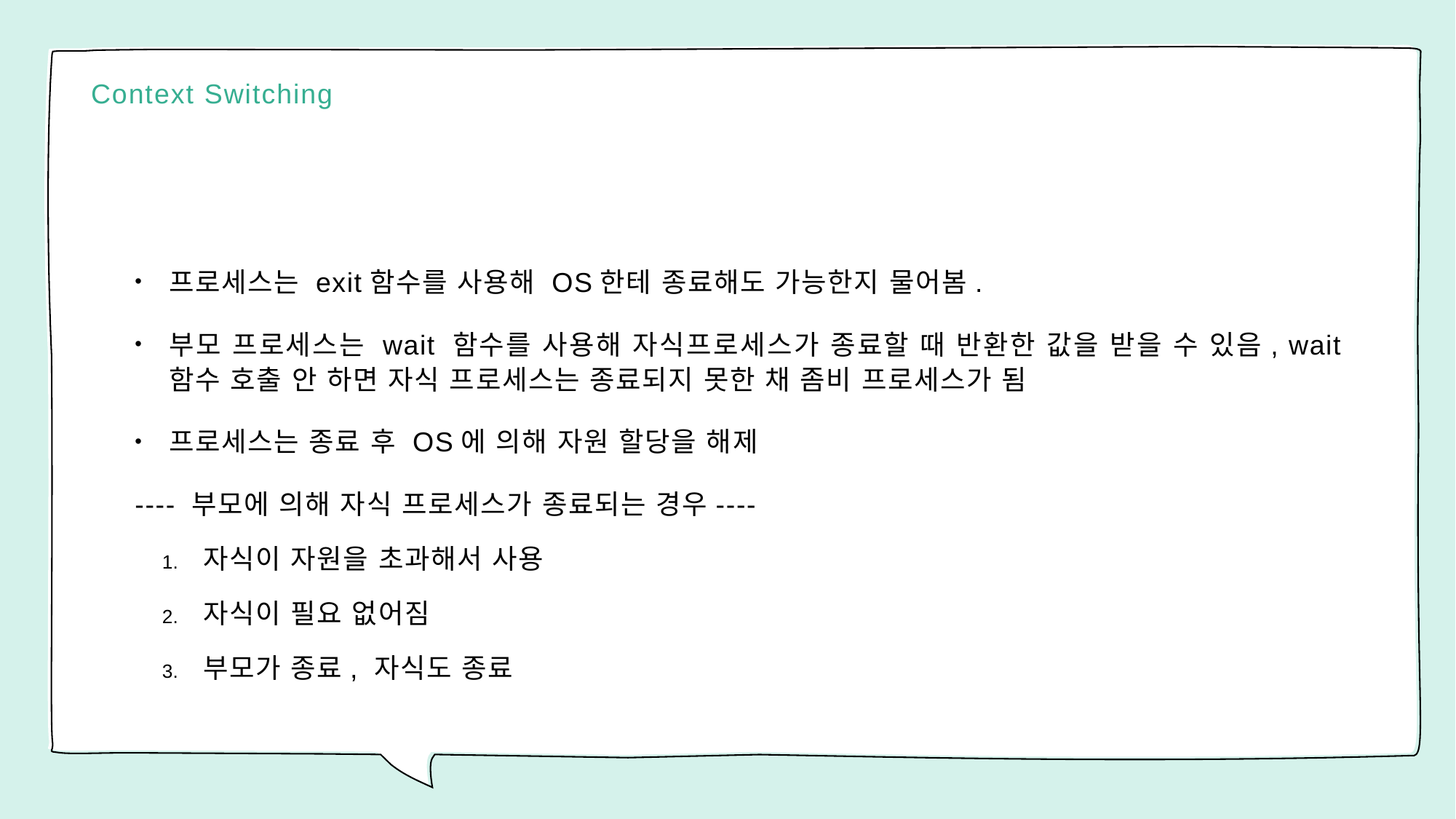

# Context Switching
프로세스는 exit함수를 사용해 OS한테 종료해도 가능한지 물어봄.
부모 프로세스는 wait 함수를 사용해 자식프로세스가 종료할 때 반환한 값을 받을 수 있음, wait 함수 호출 안 하면 자식 프로세스는 종료되지 못한 채 좀비 프로세스가 됨
프로세스는 종료 후 OS에 의해 자원 할당을 해제
---- 부모에 의해 자식 프로세스가 종료되는 경우----
자식이 자원을 초과해서 사용
자식이 필요 없어짐
부모가 종료, 자식도 종료